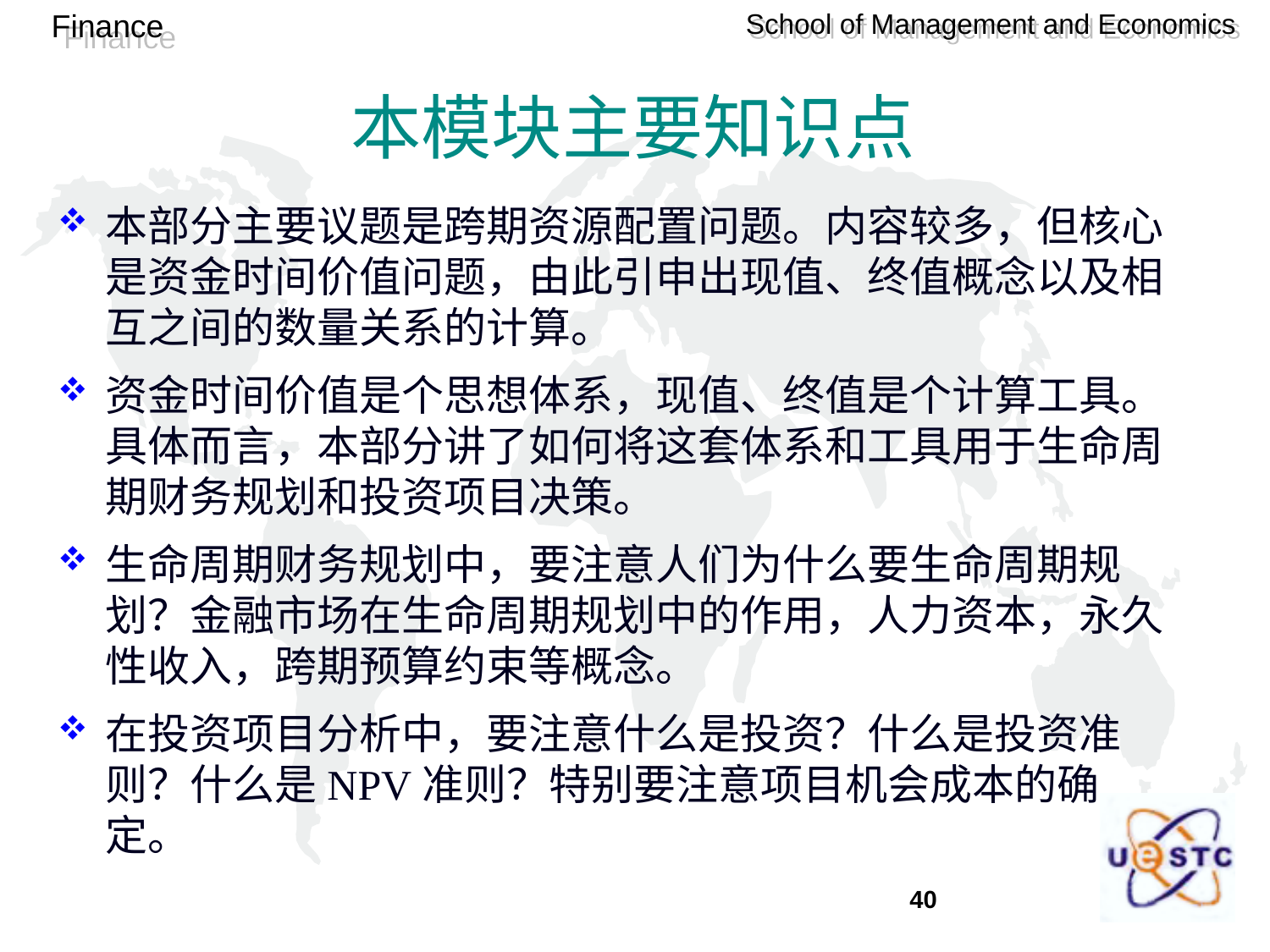

# 本模块主要知识点
本部分主要议题是跨期资源配置问题。内容较多，但核心是资金时间价值问题，由此引申出现值、终值概念以及相互之间的数量关系的计算。
资金时间价值是个思想体系，现值、终值是个计算工具。具体而言，本部分讲了如何将这套体系和工具用于生命周期财务规划和投资项目决策。
生命周期财务规划中，要注意人们为什么要生命周期规划？金融市场在生命周期规划中的作用，人力资本，永久性收入，跨期预算约束等概念。
在投资项目分析中，要注意什么是投资？什么是投资准则？什么是NPV准则？特别要注意项目机会成本的确定。